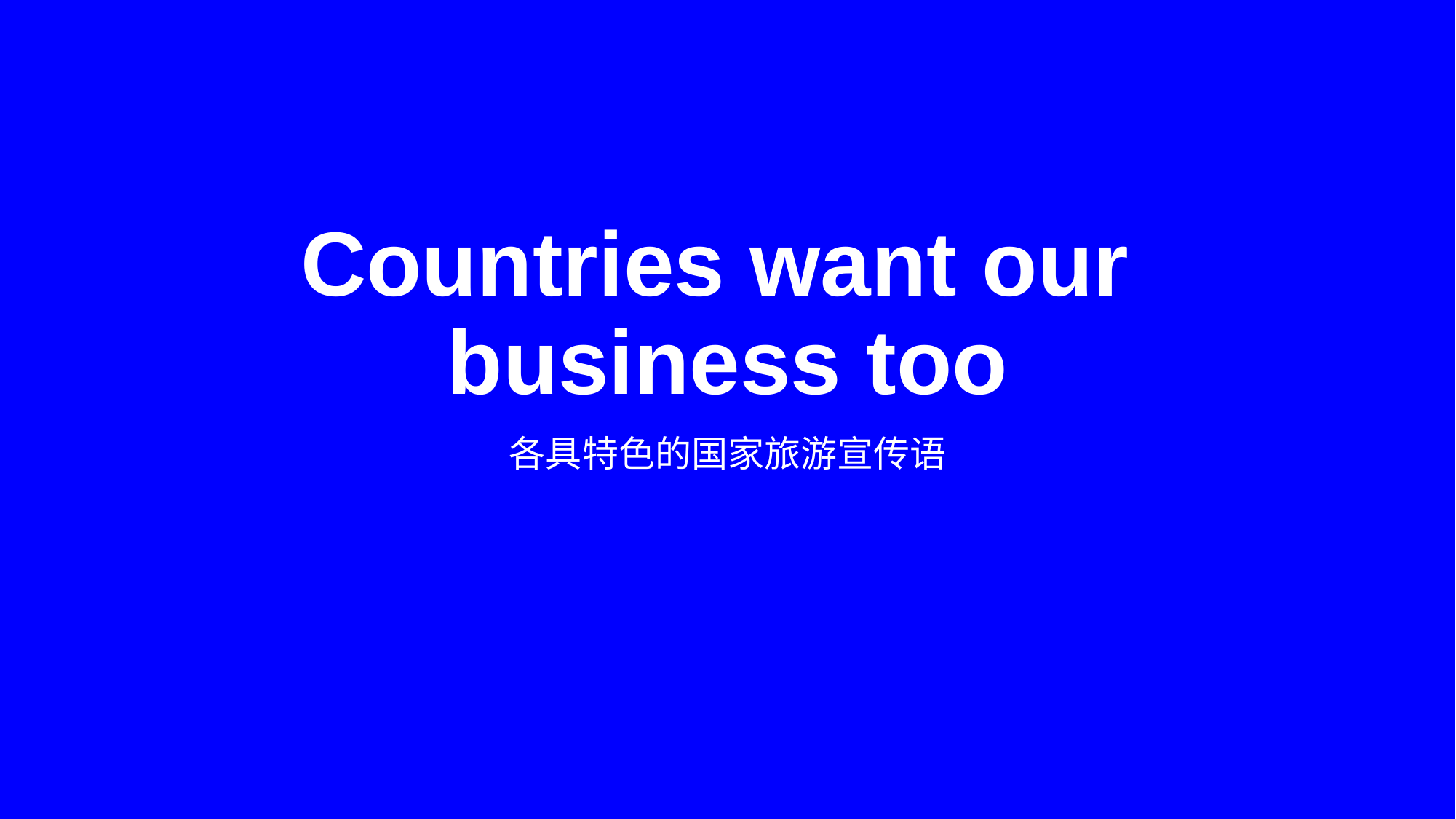

# Countries want our business too
各具特色的国家旅游宣传语